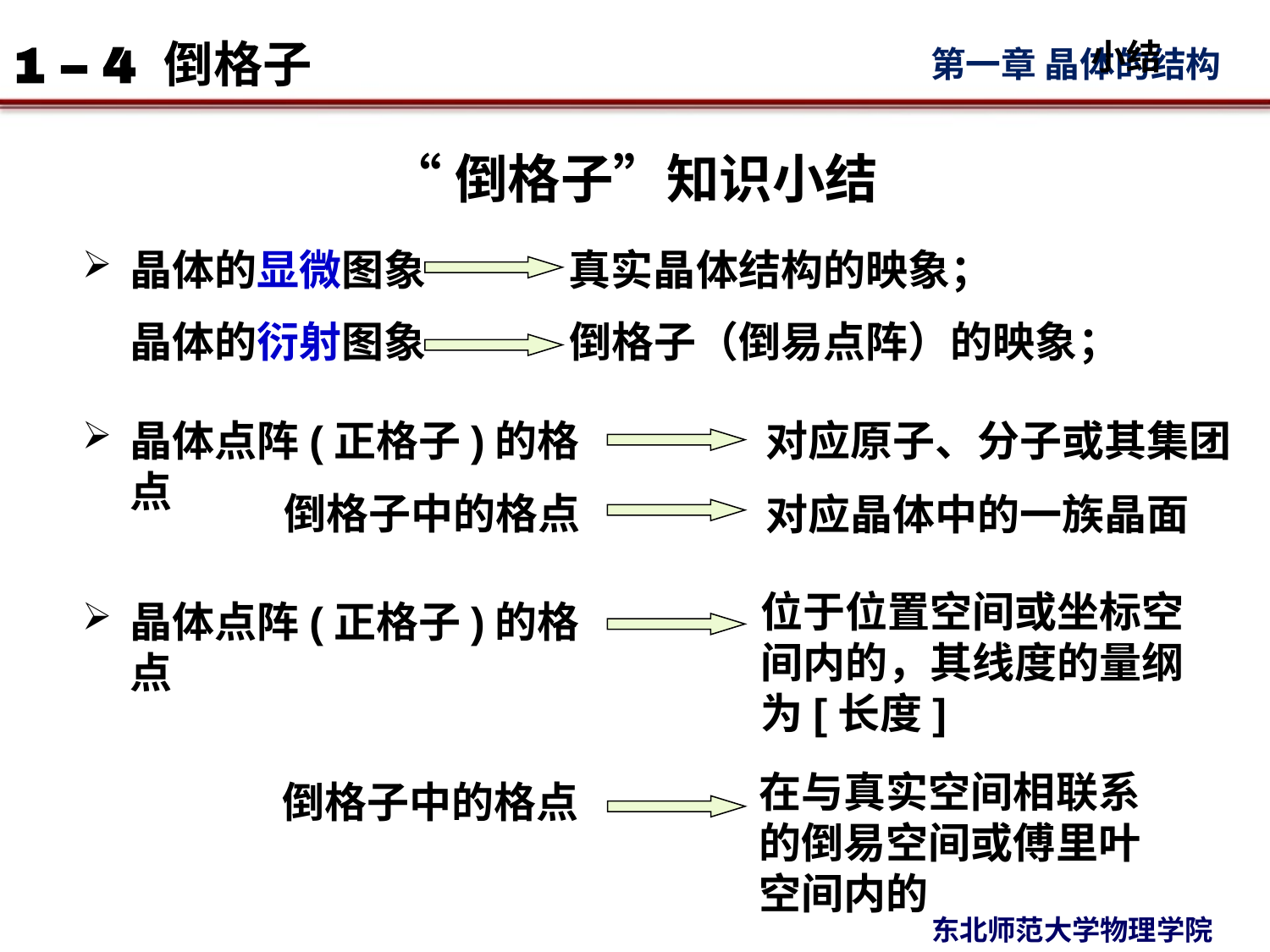

# 小结
“倒格子”知识小结
晶体的显微图象               真实晶体结构的映象；
    晶体的衍射图象               倒格子（倒易点阵）的映象；

晶体点阵(正格子)的格点
对应原子、分子或其集团

倒格子中的格点
对应晶体中的一族晶面

位于位置空间或坐标空间内的，其线度的量纲为[长度]
晶体点阵(正格子)的格点

在与真实空间相联系的倒易空间或傅里叶空间内的
倒格子中的格点